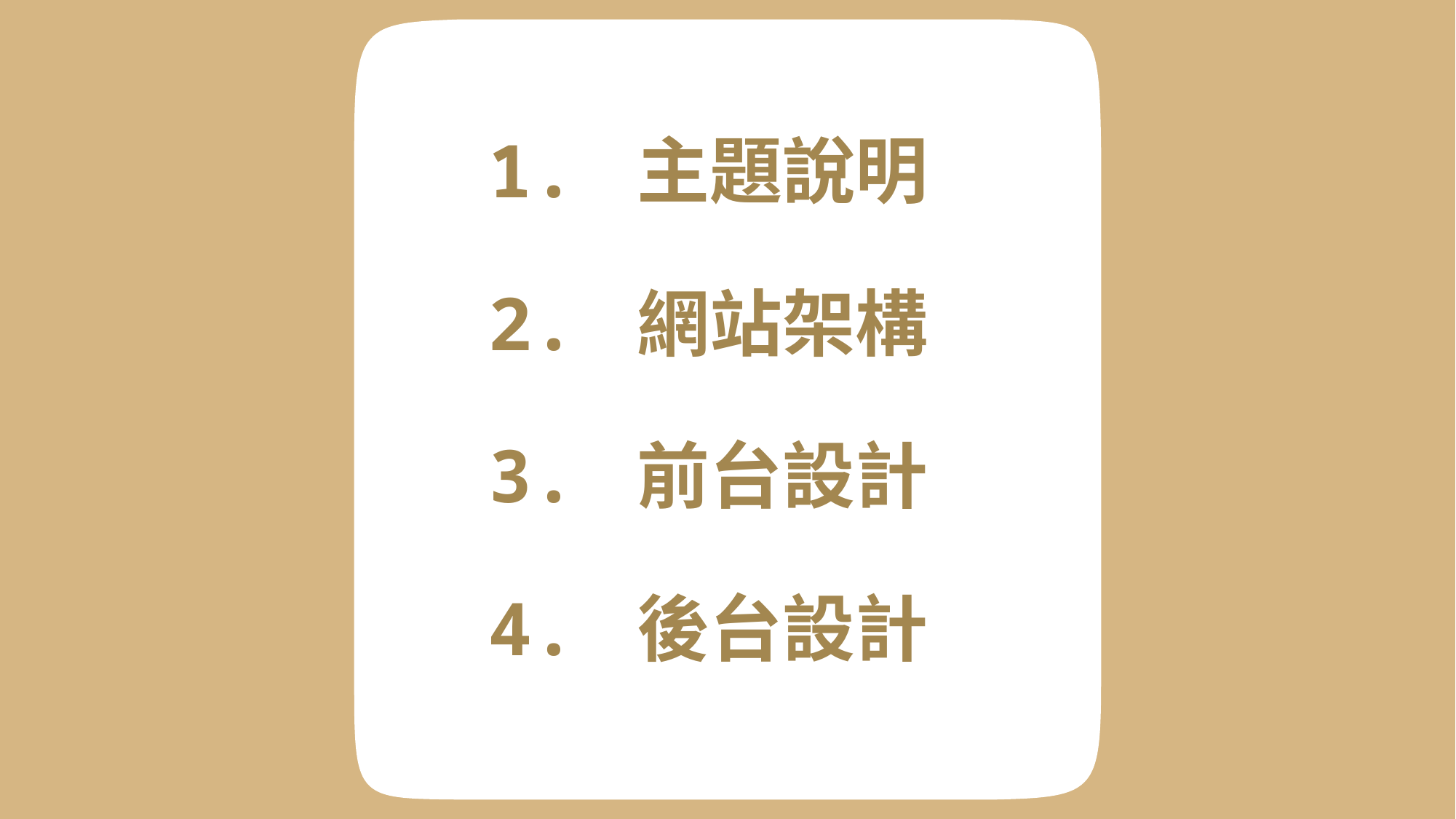

1. 主題說明
2. 網站架構
3. 前台設計
4. 後台設計